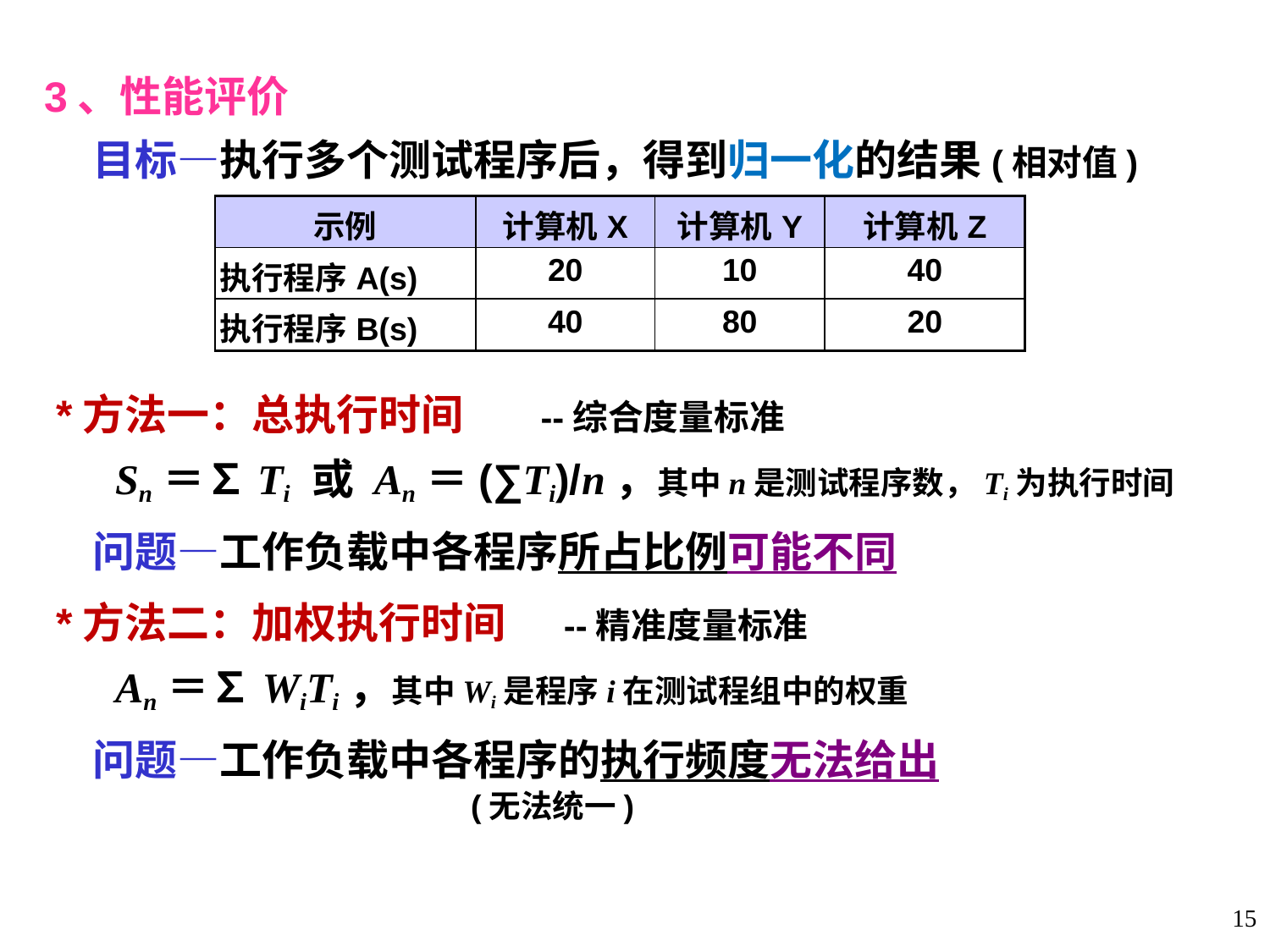

3、性能评价
    目标—执行多个测试程序后，得到归一化的结果(相对值)
| 示例 | 计算机X | 计算机Y | 计算机Z |
| --- | --- | --- | --- |
| 执行程序A(s) | 20 | 10 | 40 |
| 执行程序B(s) | 40 | 80 | 20 |
 *方法一：总执行时间       --综合度量标准
      Sn＝∑Ti 或 An＝(∑Ti)/n，其中n是测试程序数，Ti为执行时间
    问题—工作负载中各程序所占比例可能不同
 *方法二：加权执行时间     --精准度量标准
      An＝∑WiTi，其中Wi是程序i在测试程组中的权重
    问题—工作负载中各程序的执行频度无法给出
                                                (无法统一)

15